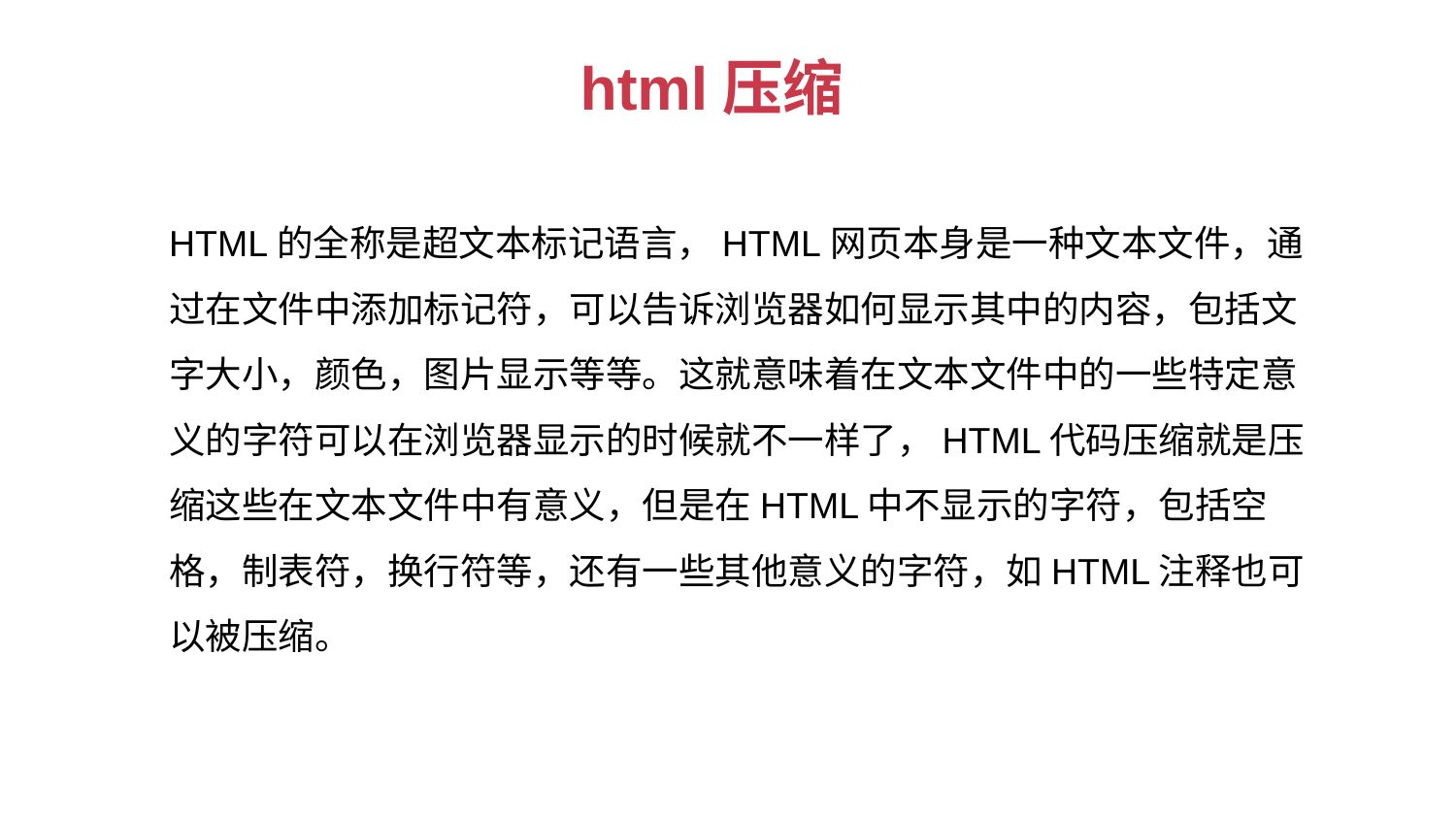

html压缩
HTML的全称是超文本标记语言，HTML网页本身是一种文本文件，通过在文件中添加标记符，可以告诉浏览器如何显示其中的内容，包括文字大小，颜色，图片显示等等。这就意味着在文本文件中的一些特定意义的字符可以在浏览器显示的时候就不一样了，HTML代码压缩就是压缩这些在文本文件中有意义，但是在HTML中不显示的字符，包括空格，制表符，换行符等，还有一些其他意义的字符，如HTML注释也可以被压缩。